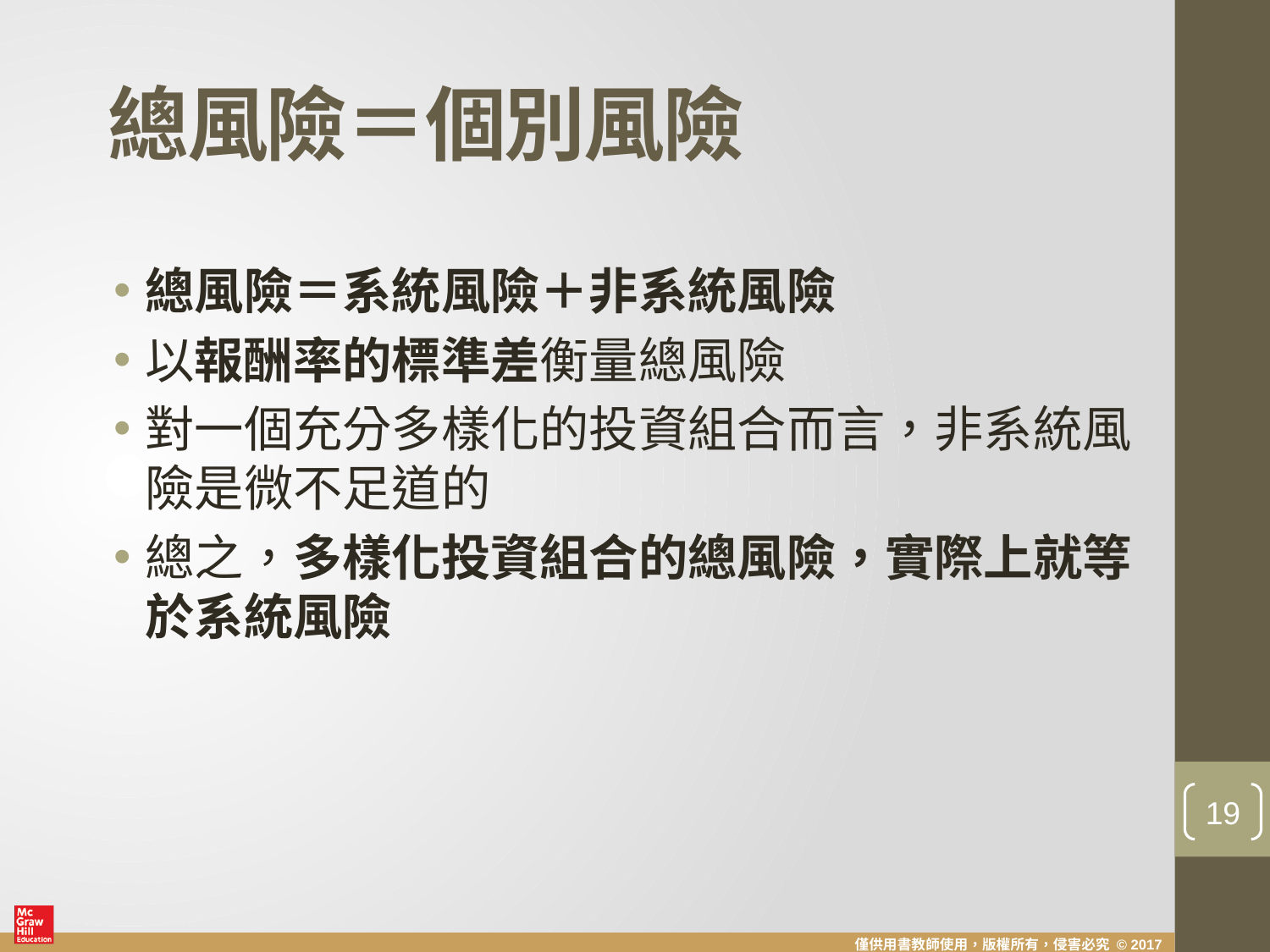

# 總風險＝個別風險
總風險＝系統風險＋非系統風險
以報酬率的標準差衡量總風險
對一個充分多樣化的投資組合而言，非系統風險是微不足道的
總之，多樣化投資組合的總風險，實際上就等於系統風險
19